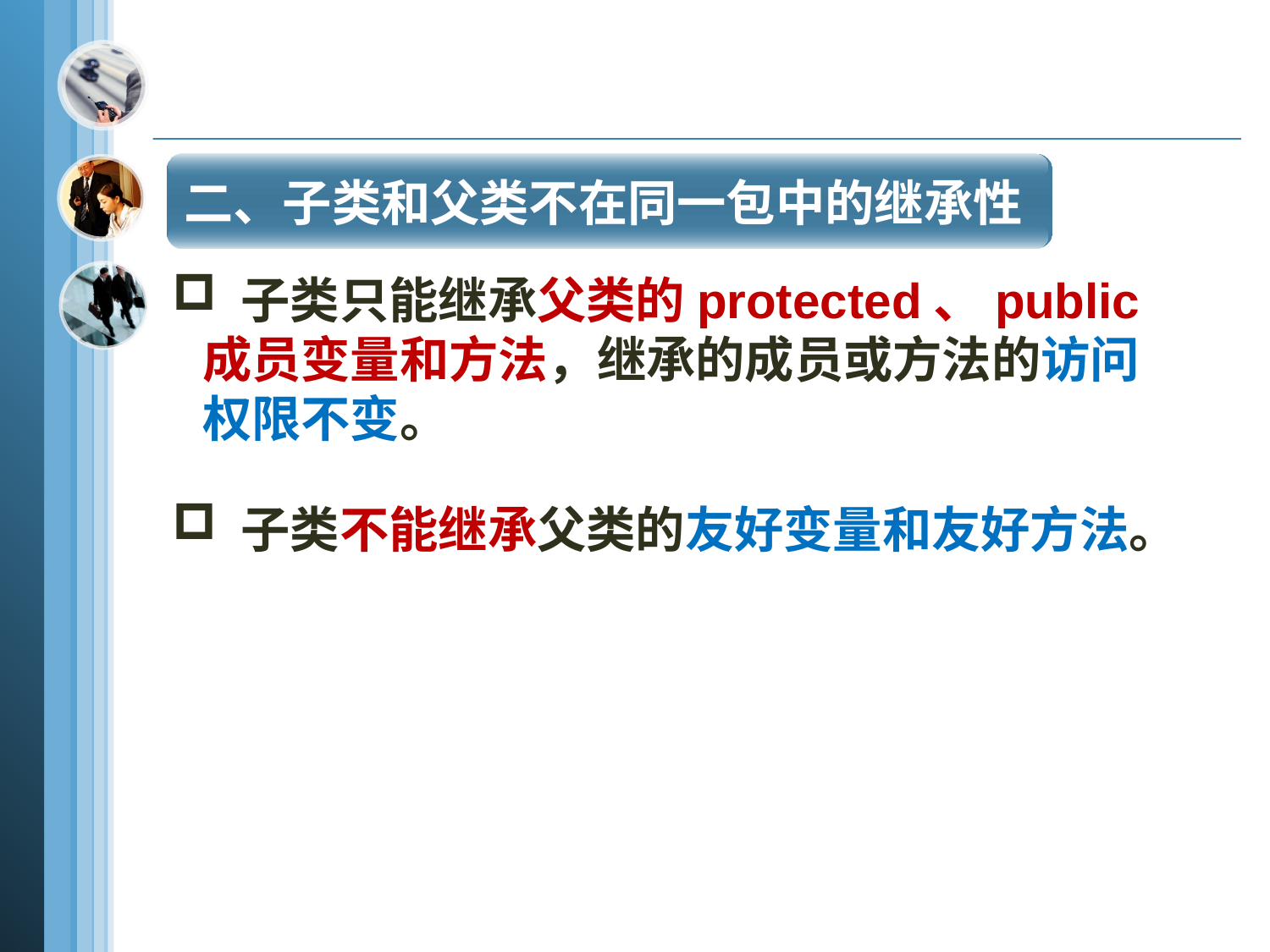

二、子类和父类不在同一包中的继承性

 子类只能继承父类的protected、public成员变量和方法，继承的成员或方法的访问权限不变。
 子类不能继承父类的友好变量和友好方法。